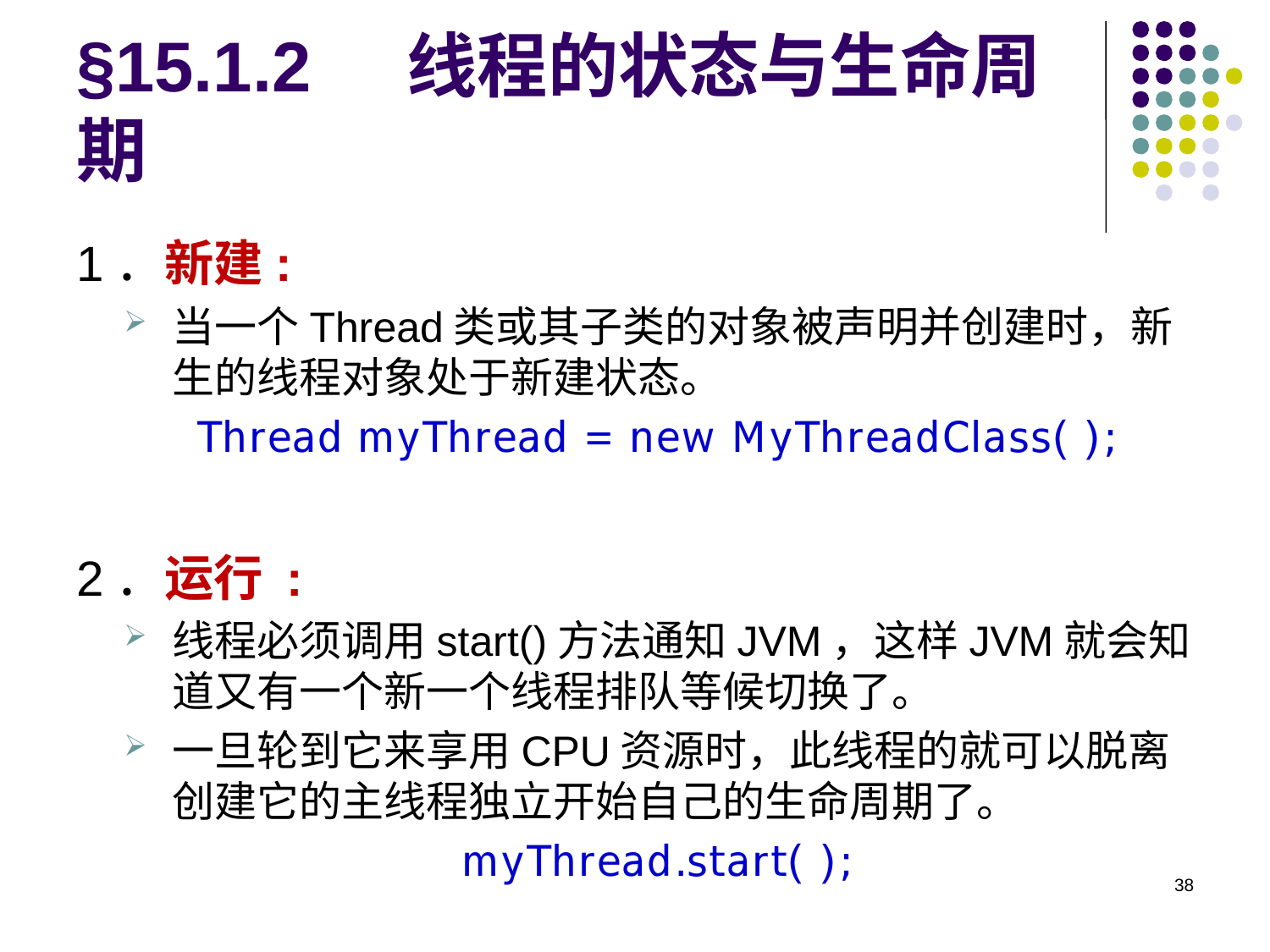

# §15.1.2    线程的状态与生命周期
1．新建:
当一个Thread类或其子类的对象被声明并创建时，新生的线程对象处于新建状态。
Thread myThread = new MyThreadClass( );

2．运行 :
线程必须调用start()方法通知JVM，这样JVM就会知道又有一个新一个线程排队等候切换了。
一旦轮到它来享用CPU资源时，此线程的就可以脱离创建它的主线程独立开始自己的生命周期了。
myThread.start( );

38